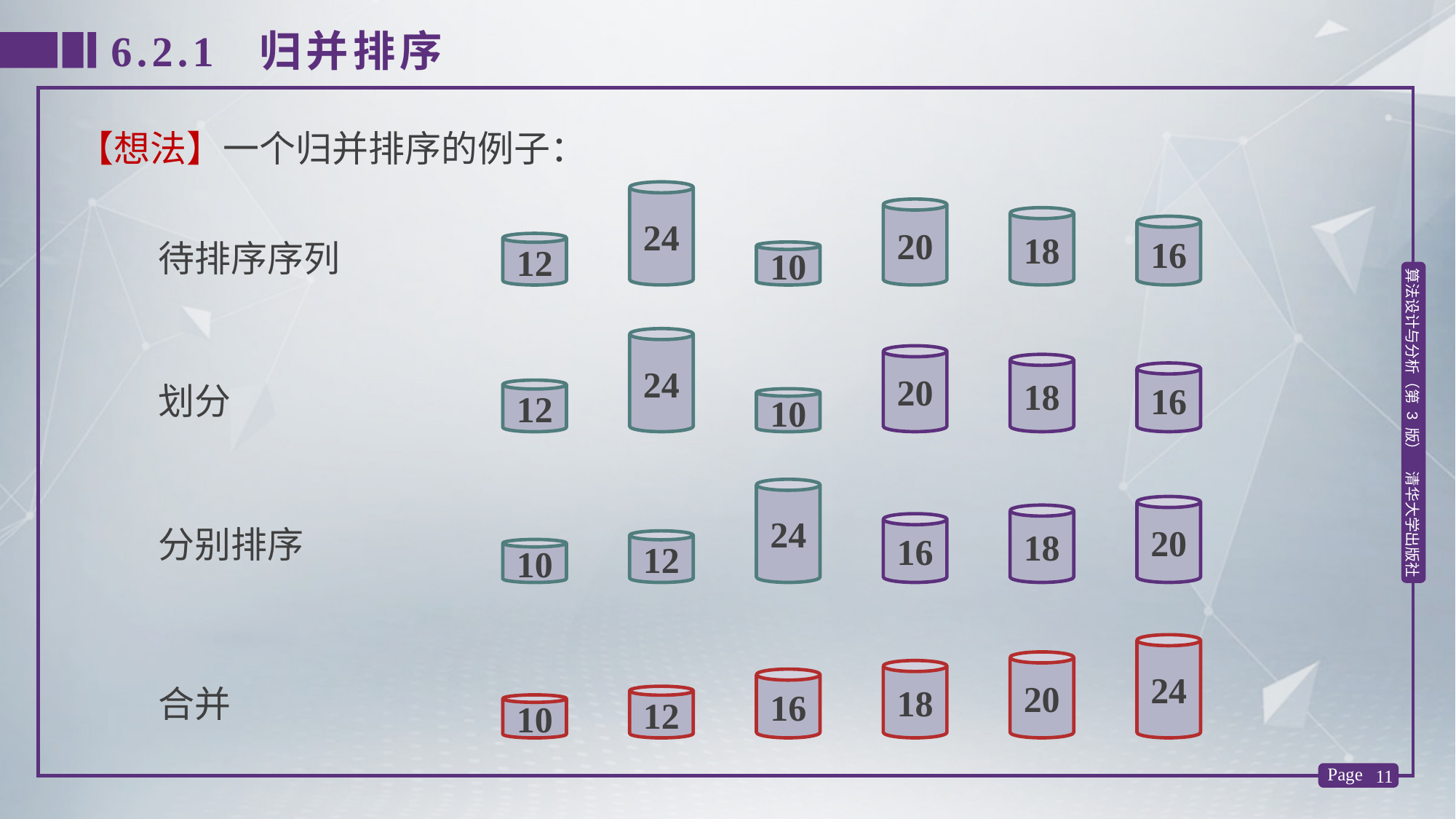

6.2.1  归并排序
【想法】一个归并排序的例子：
24
20
18
16
待排序序列
12
10
24
20
18
16
划分
12
10
24
20
18
16
分别排序
12
10
24
20
18
16
合并
12
10